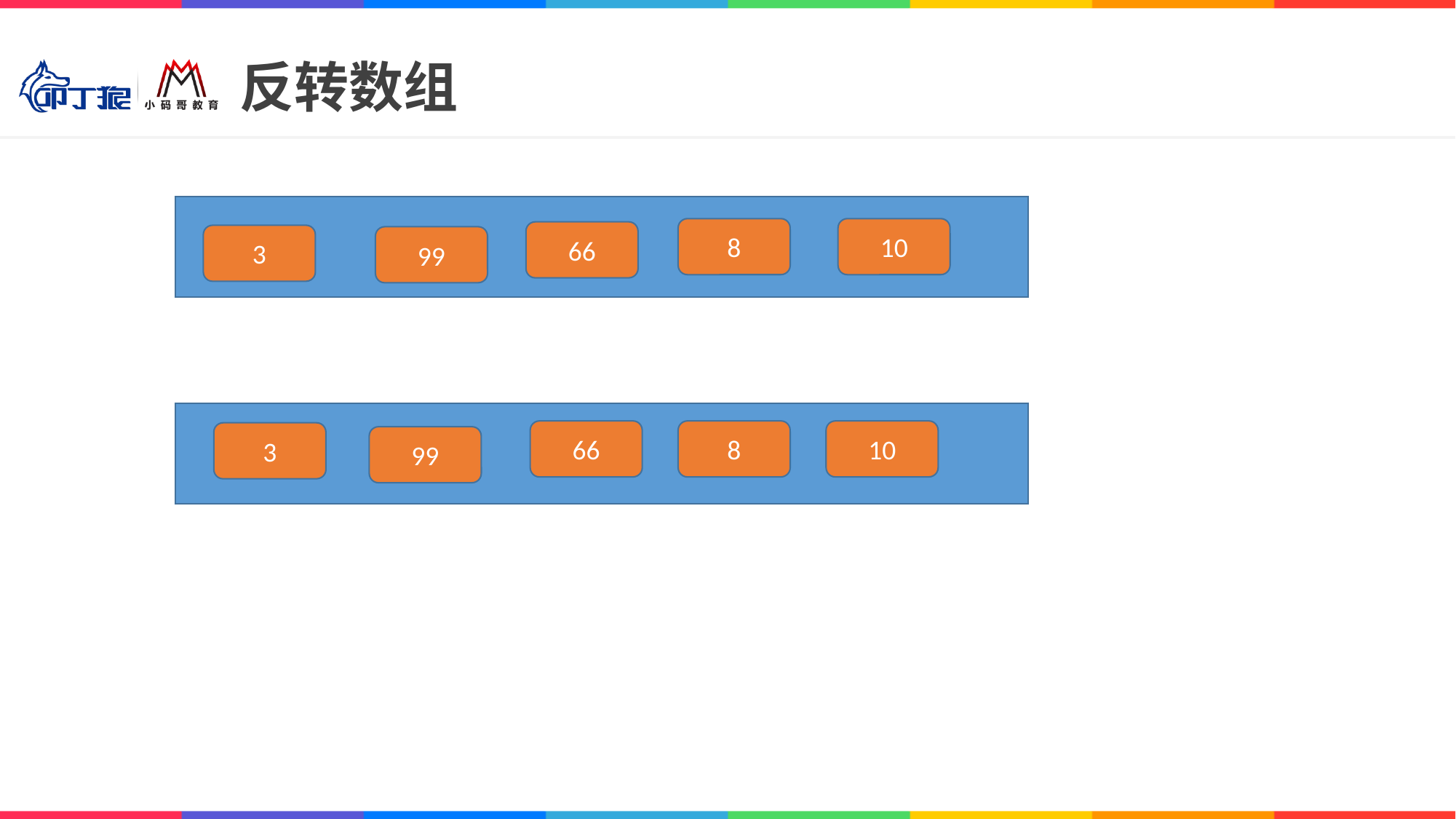

# 反转数组

8
10
66
3
99

10
66
8
3
99